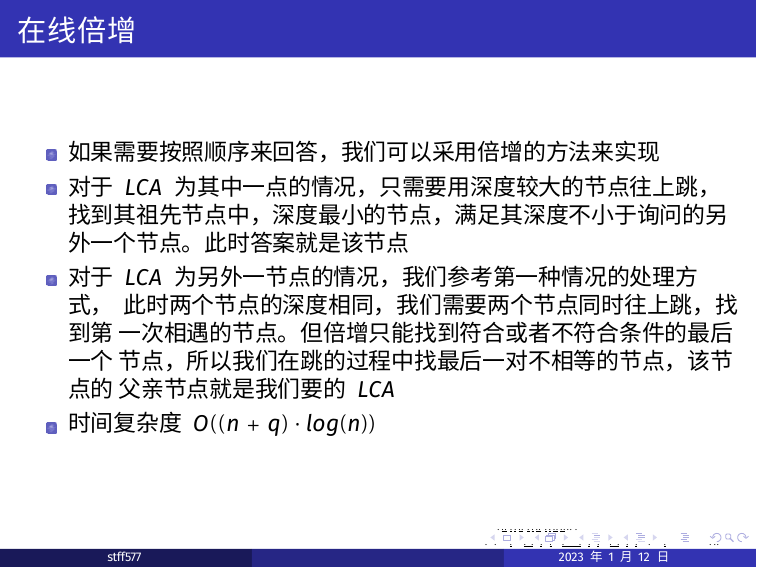

# 在线倍增
如果需要按照顺序来回答，我们可以采用倍增的方法来实现
对于 LCA 为其中一点的情况，只需要用深度较大的节点往上跳，  找到其祖先节点中，深度最小的节点，满足其深度不小于询问的另 外一个节点。此时答案就是该节点
对于 LCA 为另外一节点的情况，我们参考第一种情况的处理方式，  此时两个节点的深度相同，我们需要两个节点同时往上跳，找到第 一次相遇的节点。但倍增只能找到符合或者不符合条件的最后一个 节点，所以我们在跳的过程中找最后一对不相等的节点，该节点的 父亲节点就是我们要的 LCA
时间复杂度 O((n + q) · log(n))

. . . . . . .  . . . .  . . . . . . . . .
.     .        .       .    .    .    .     .    .    .    .      .    .    .    .      .        .	.  . .
2023 年 1 月 12 日	7 / 11
stff577